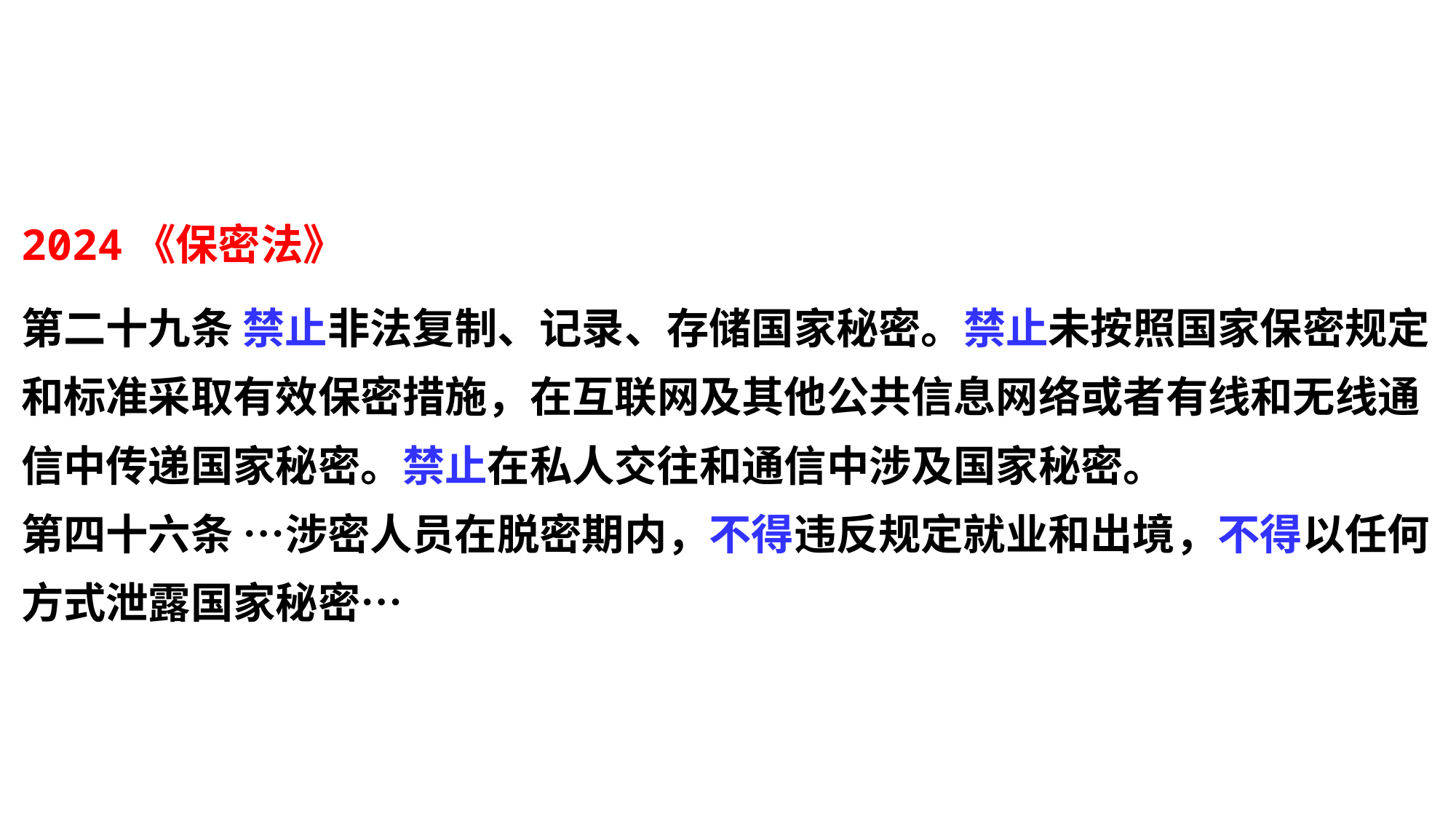

2024《保密法》
第二十九条 禁止非法复制、记录、存储国家秘密。禁止未按照国家保密规定和标准采取有效保密措施，在互联网及其他公共信息网络或者有线和无线通信中传递国家秘密。禁止在私人交往和通信中涉及国家秘密。
第四十六条 …涉密人员在脱密期内，不得违反规定就业和出境，不得以任何方式泄露国家秘密…